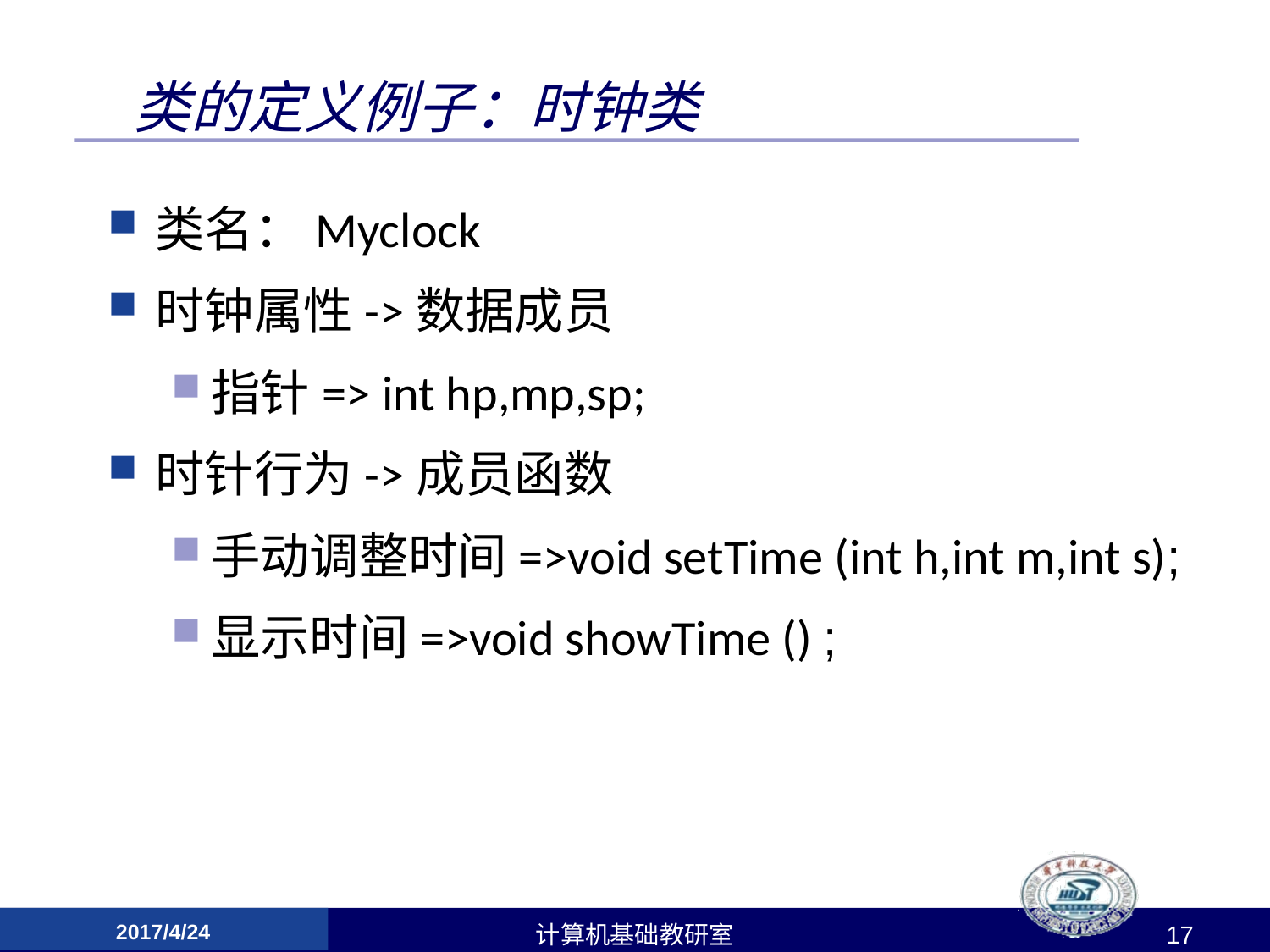

# 类的定义例子：时钟类
类名：Myclock
时钟属性->数据成员
指针=> int hp,mp,sp;
时针行为->成员函数
手动调整时间=>void setTime (int h,int m,int s);
显示时间=>void showTime () ;

2017/4/24
计算机基础教研室
17